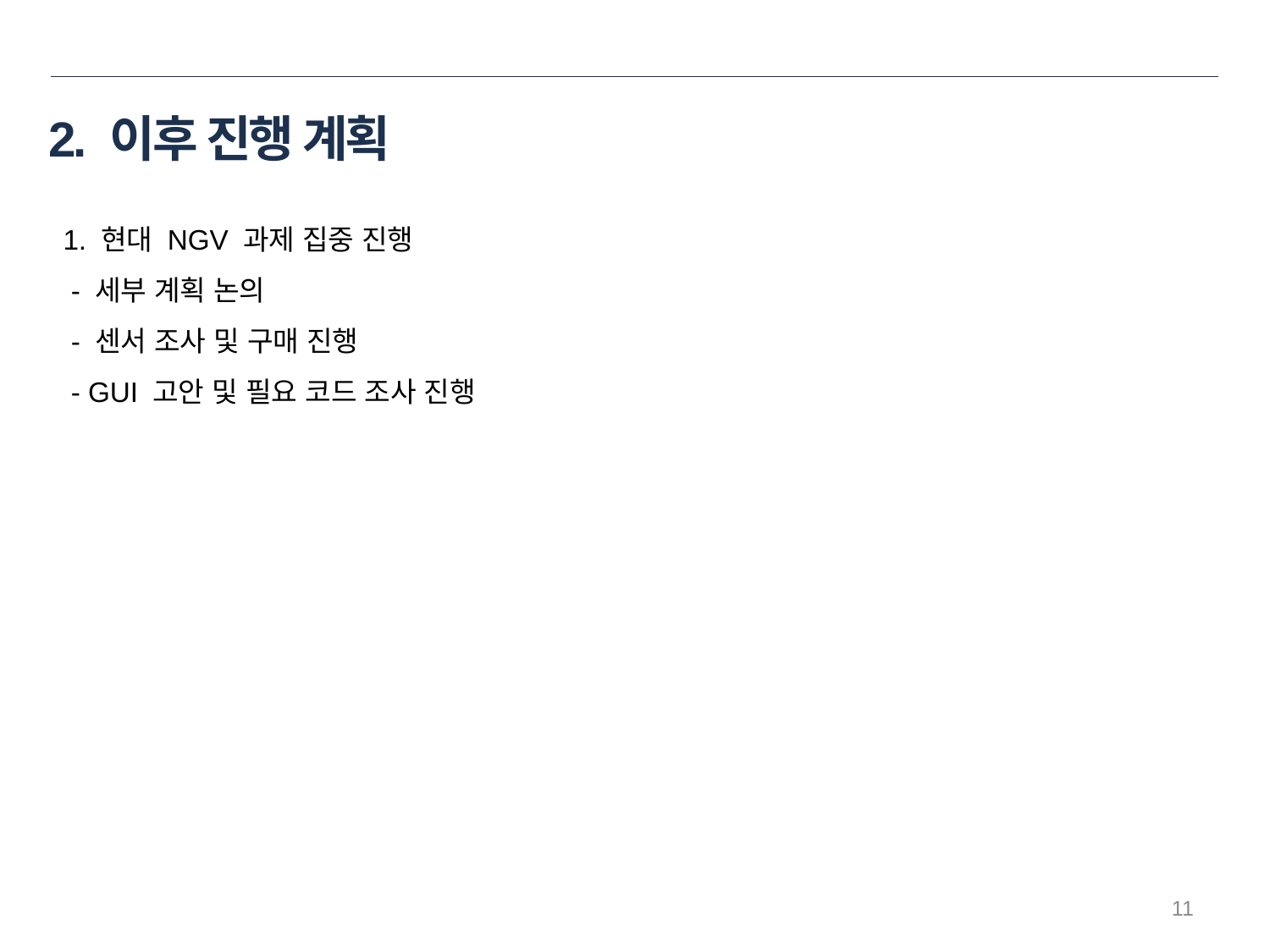

# 2. 이후 진행 계획
1. 현대 NGV 과제 집중 진행
 - 세부 계획 논의
 - 센서 조사 및 구매 진행
 - GUI 고안 및 필요 코드 조사 진행
11